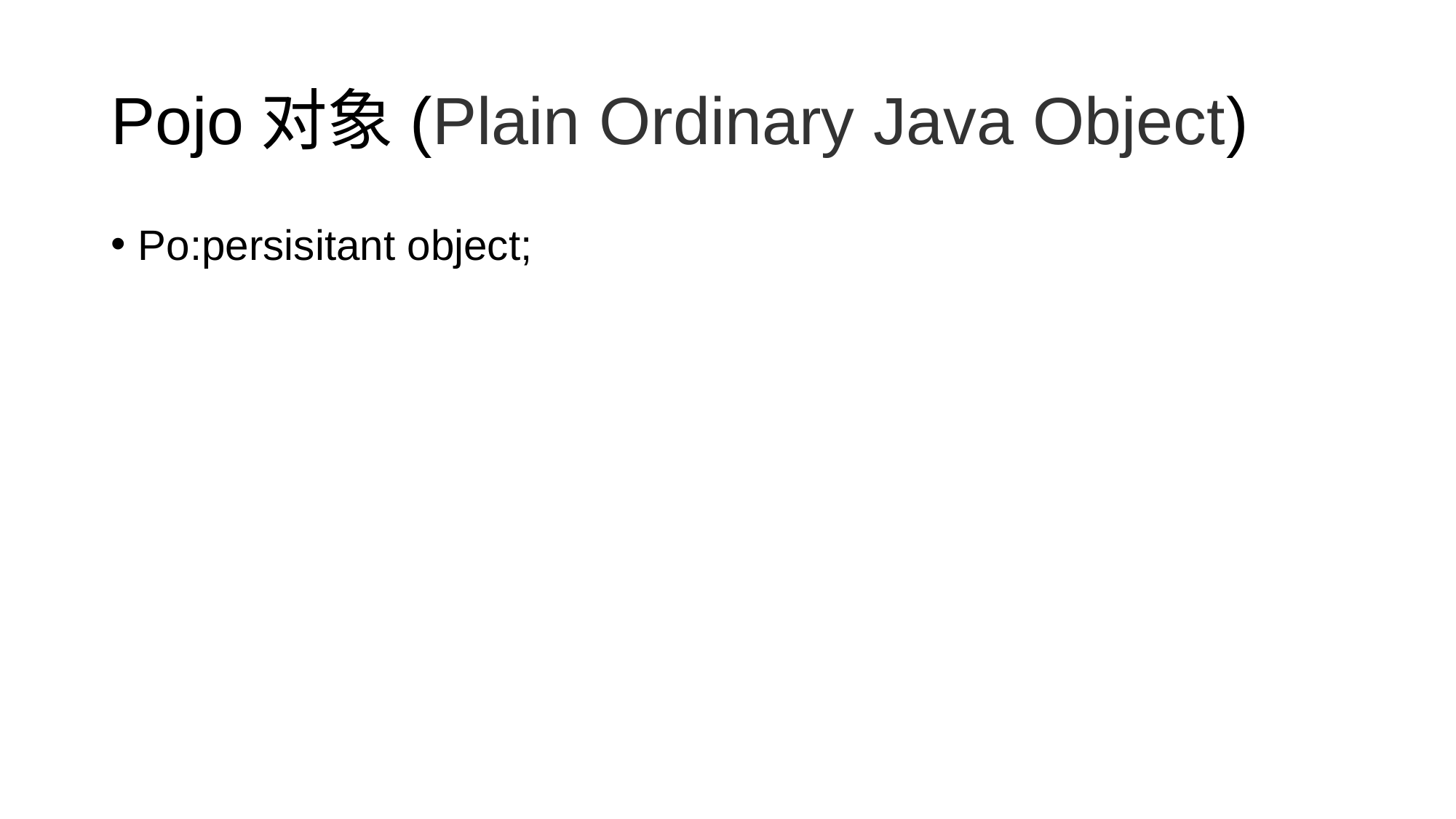

# Pojo对象(Plain Ordinary Java Object)
Po:persisitant object;